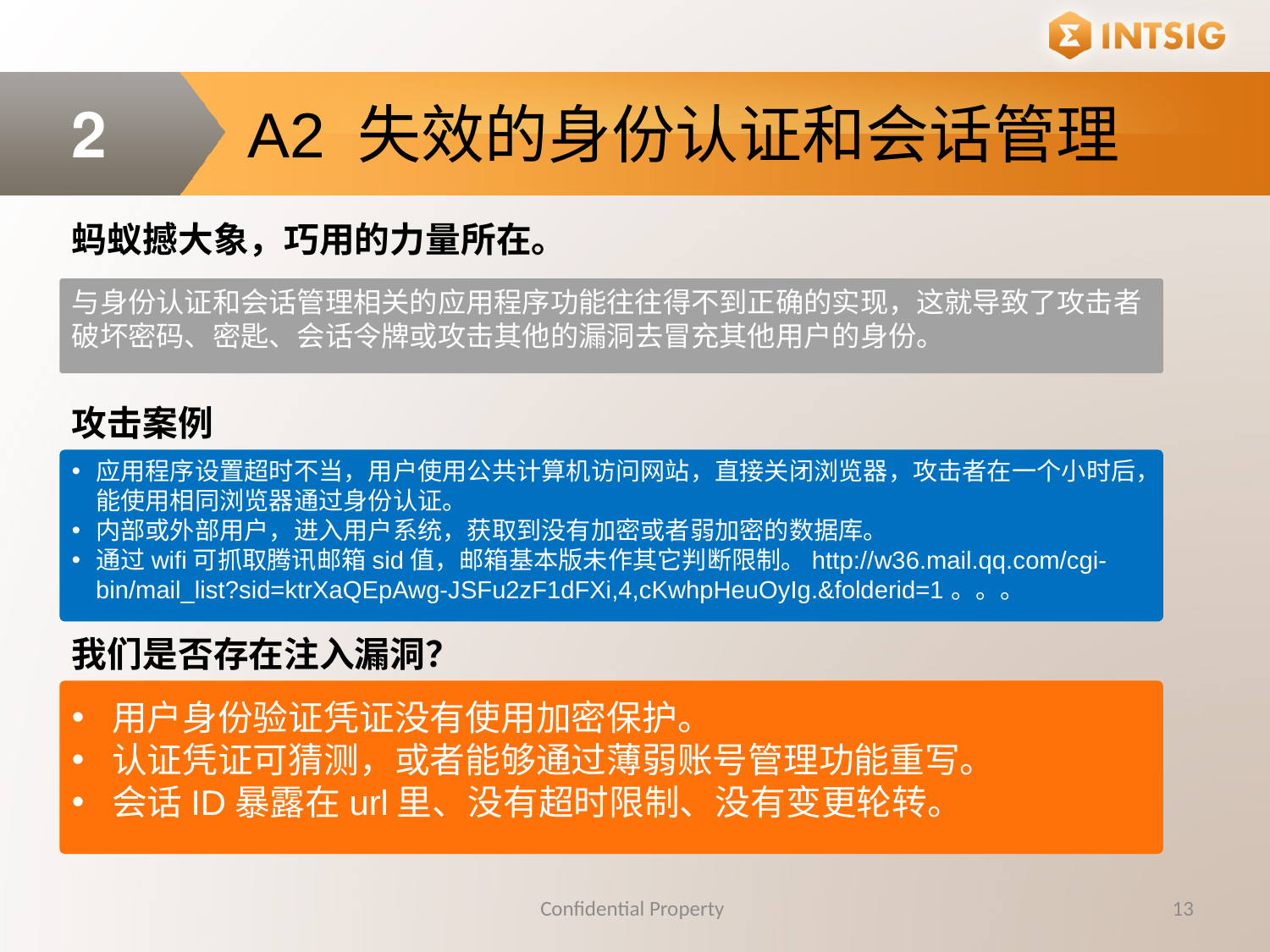

A2 失效的身份认证和会话管理
2
蚂蚁撼大象，巧用的力量所在。
与身份认证和会话管理相关的应用程序功能往往得不到正确的实现，这就导致了攻击者破坏密码、密匙、会话令牌或攻击其他的漏洞去冒充其他用户的身份。

攻击案例

应用程序设置超时不当，用户使用公共计算机访问网站，直接关闭浏览器，攻击者在一个小时后，能使用相同浏览器通过身份认证。
内部或外部用户，进入用户系统，获取到没有加密或者弱加密的数据库。
通过wifi可抓取腾讯邮箱sid值，邮箱基本版未作其它判断限制。http://w36.mail.qq.com/cgi-bin/mail_list?sid=ktrXaQEpAwg-JSFu2zF1dFXi,4,cKwhpHeuOyIg.&folderid=1。。。
我们是否存在注入漏洞？

用户身份验证凭证没有使用加密保护。
认证凭证可猜测，或者能够通过薄弱账号管理功能重写。
会话ID暴露在url里、没有超时限制、没有变更轮转。
Confidential Property
13